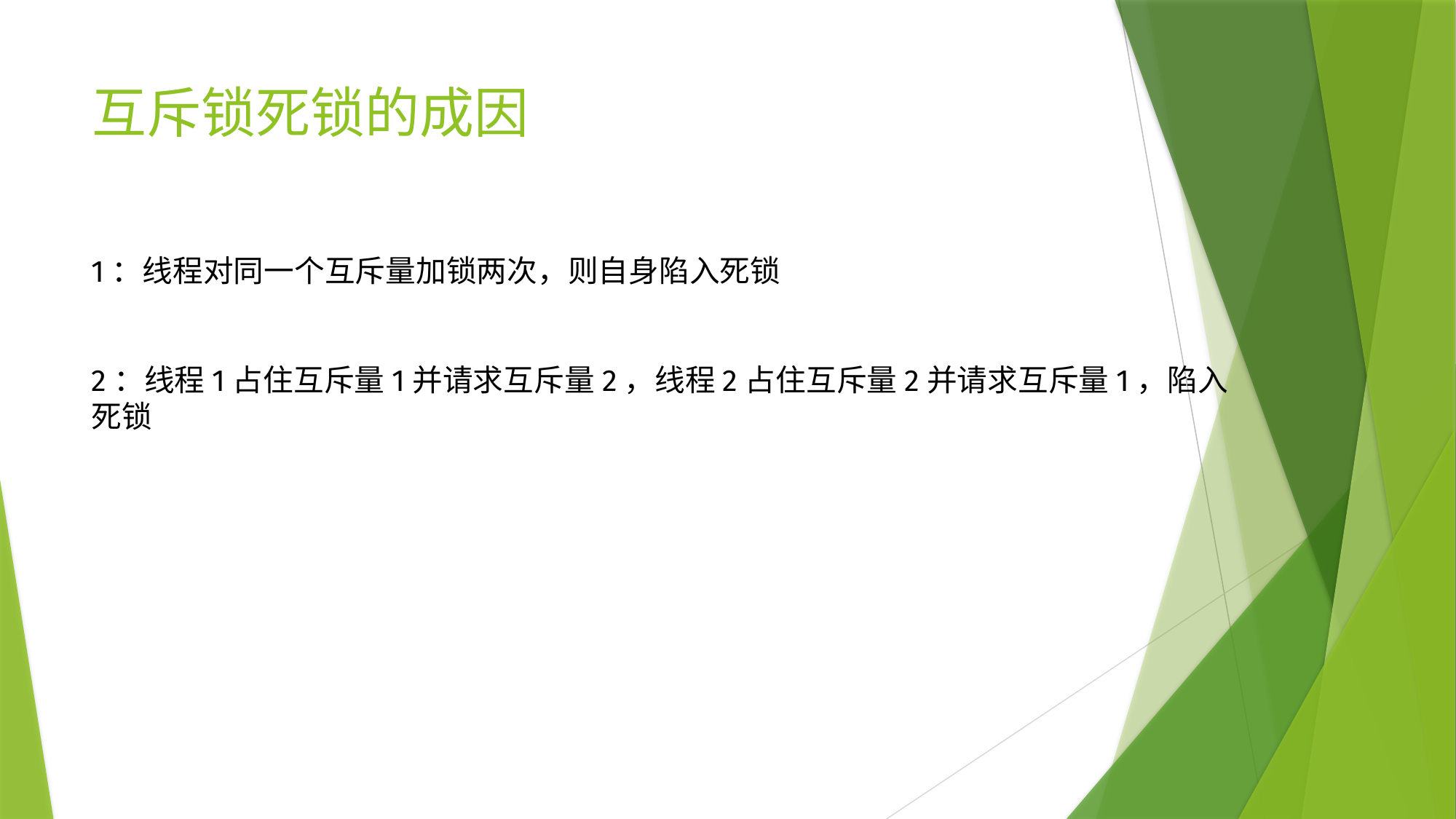

# 互斥锁死锁的成因
1：线程对同一个互斥量加锁两次，则自身陷入死锁

2：线程1占住互斥量1并请求互斥量2，线程2占住互斥量2并请求互斥量1，陷入死锁